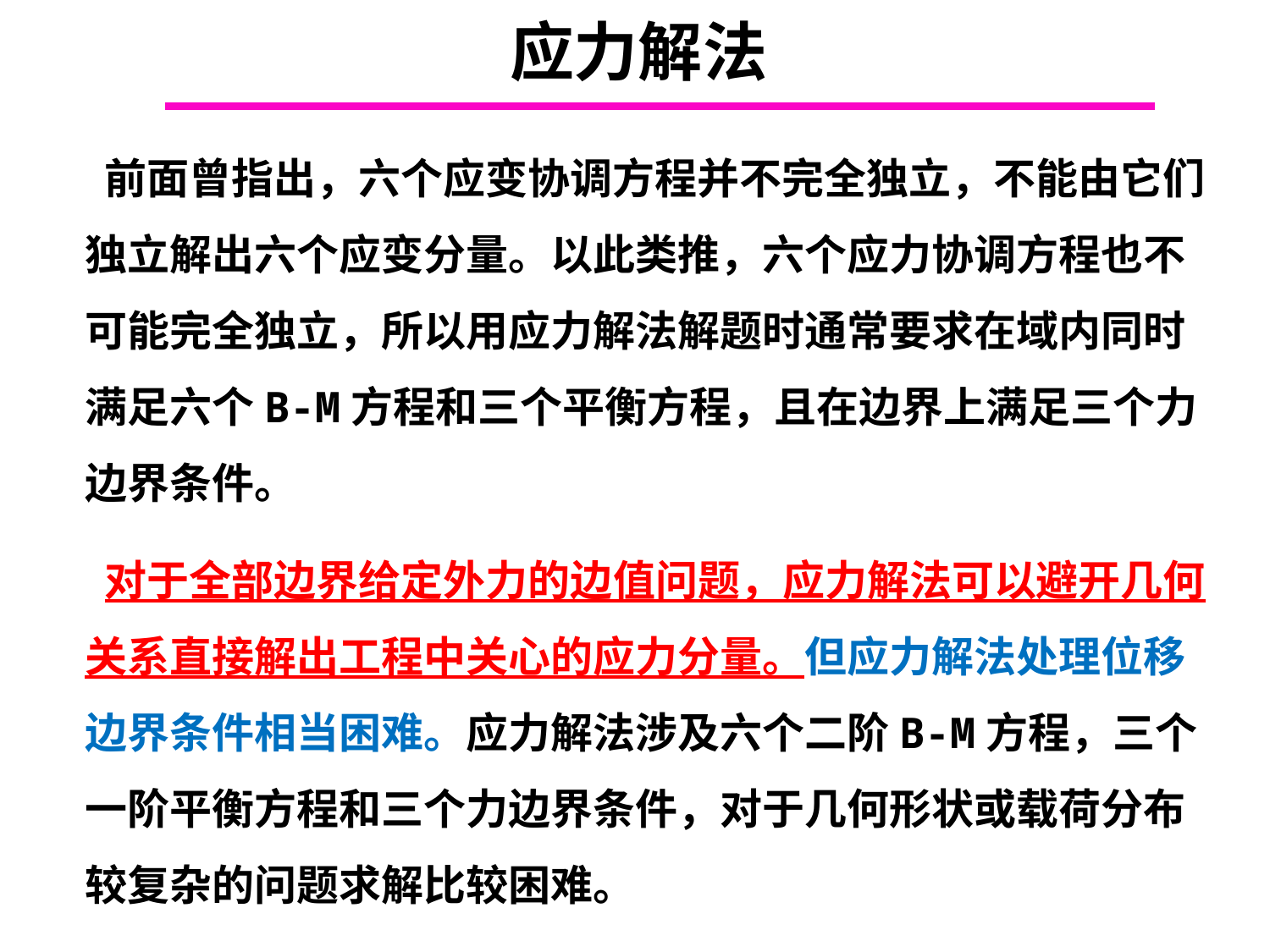

# 应力解法
      前面曾指出，六个应变协调方程并不完全独立，不能由它们独立解出六个应变分量。以此类推，六个应力协调方程也不可能完全独立，所以用应力解法解题时通常要求在域内同时满足六个B-M方程和三个平衡方程，且在边界上满足三个力边界条件。
      对于全部边界给定外力的边值问题，应力解法可以避开几何关系直接解出工程中关心的应力分量。但应力解法处理位移边界条件相当困难。应力解法涉及六个二阶B-M方程，三个一阶平衡方程和三个力边界条件，对于几何形状或载荷分布较复杂的问题求解比较困难。
Chapter 6.3